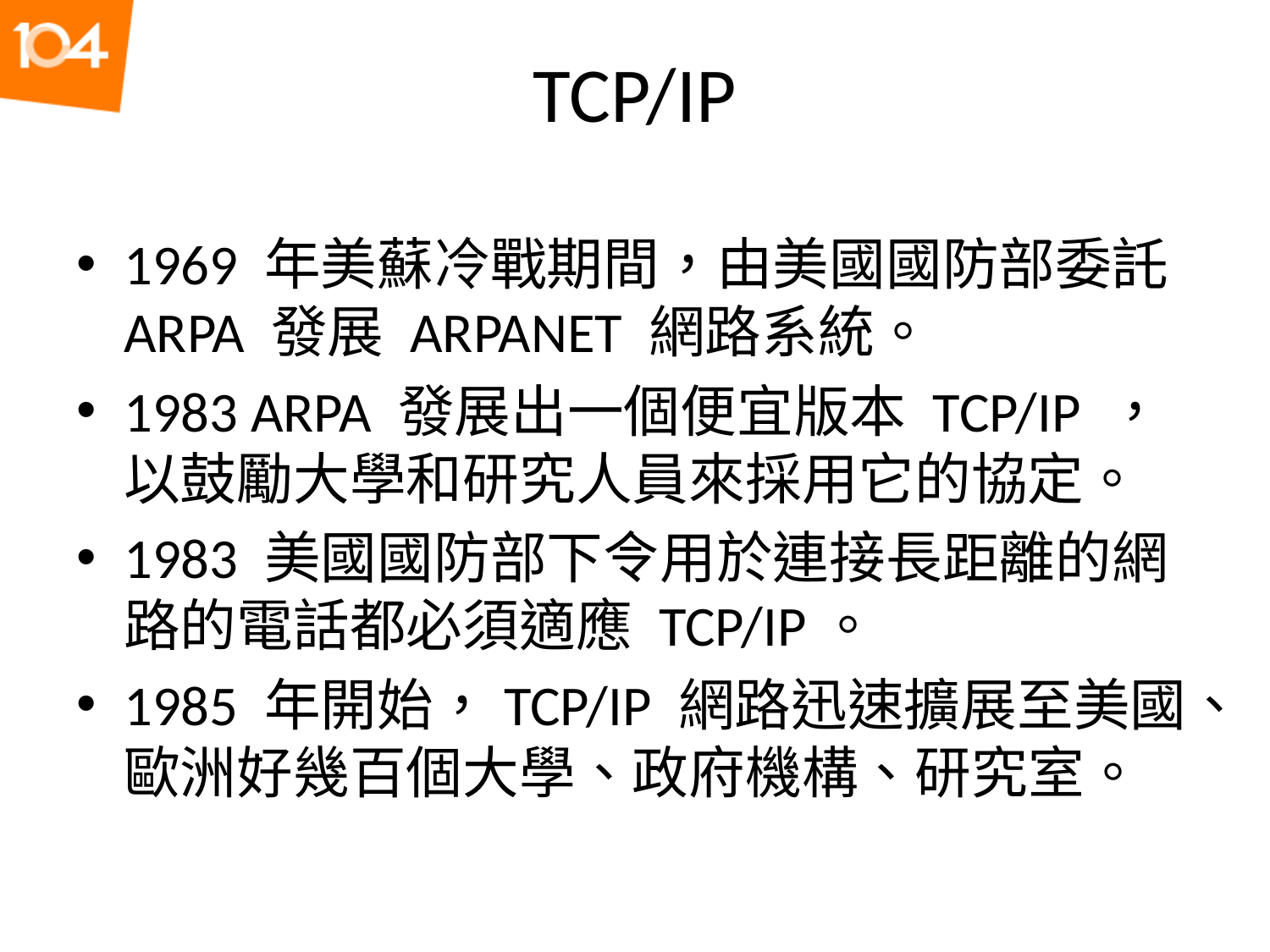

# TCP/IP
1969 年美蘇冷戰期間，由美國國防部委託 ARPA 發展 ARPANET 網路系統。
1983 ARPA 發展出一個便宜版本 TCP/IP ，以鼓勵大學和研究人員來採用它的協定。
1983 美國國防部下令用於連接長距離的網路的電話都必須適應 TCP/IP。
1985 年開始，TCP/IP 網路迅速擴展至美國、歐洲好幾百個大學、政府機構、研究室。